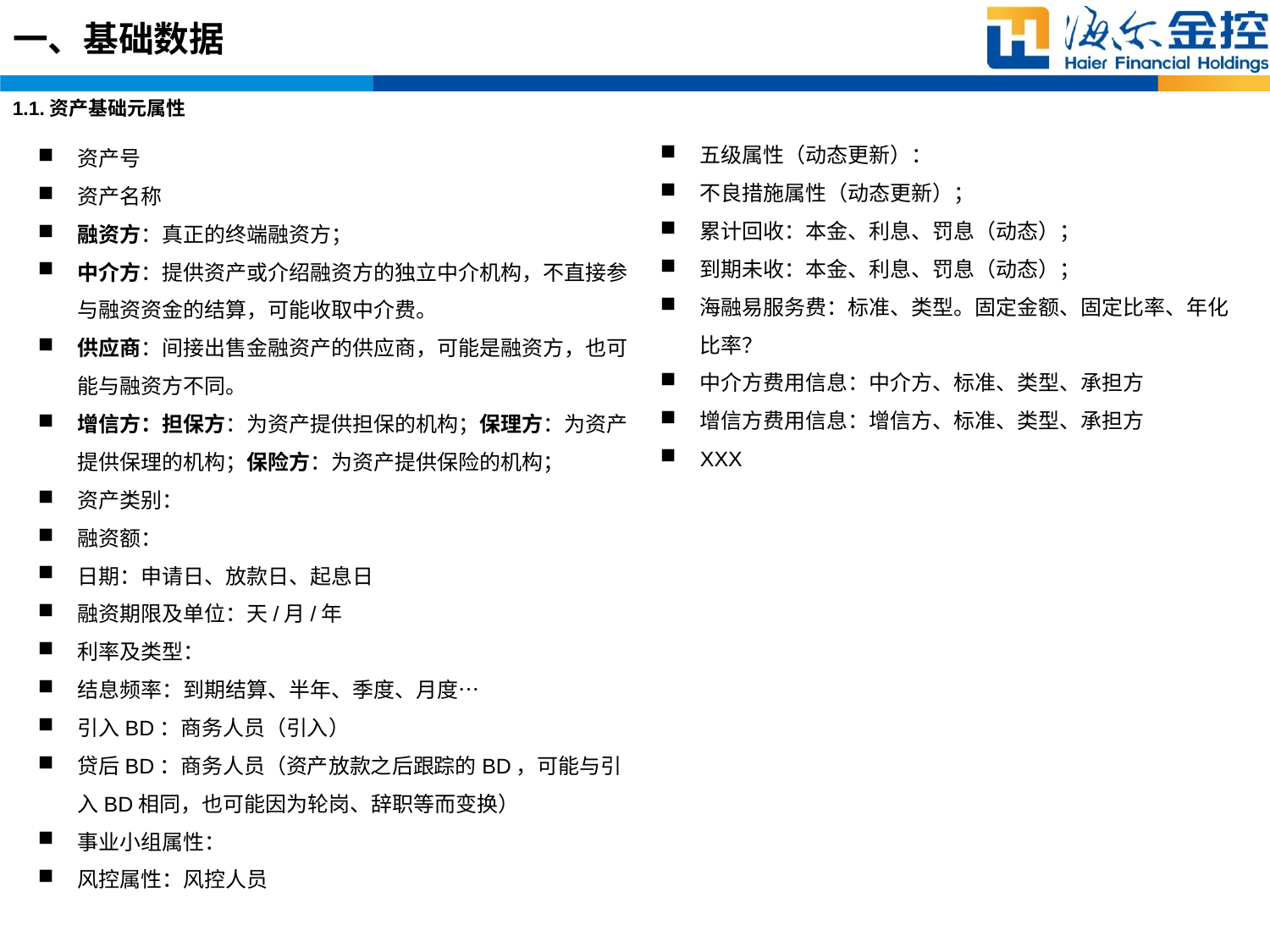

# 一、基础数据
1.1.资产基础元属性
五级属性（动态更新）：
不良措施属性（动态更新）；
累计回收：本金、利息、罚息（动态）；
到期未收：本金、利息、罚息（动态）；
海融易服务费：标准、类型。固定金额、固定比率、年化比率？
中介方费用信息：中介方、标准、类型、承担方
增信方费用信息：增信方、标准、类型、承担方
XXX

资产号
资产名称
融资方：真正的终端融资方；
中介方：提供资产或介绍融资方的独立中介机构，不直接参与融资资金的结算，可能收取中介费。
供应商：间接出售金融资产的供应商，可能是融资方，也可能与融资方不同。
增信方：担保方：为资产提供担保的机构；保理方：为资产提供保理的机构；保险方：为资产提供保险的机构；
资产类别：
融资额：
日期：申请日、放款日、起息日
融资期限及单位：天/月/年
利率及类型：
结息频率：到期结算、半年、季度、月度…
引入BD：商务人员（引入）
贷后BD：商务人员（资产放款之后跟踪的BD，可能与引入BD相同，也可能因为轮岗、辞职等而变换）
事业小组属性：
风控属性：风控人员